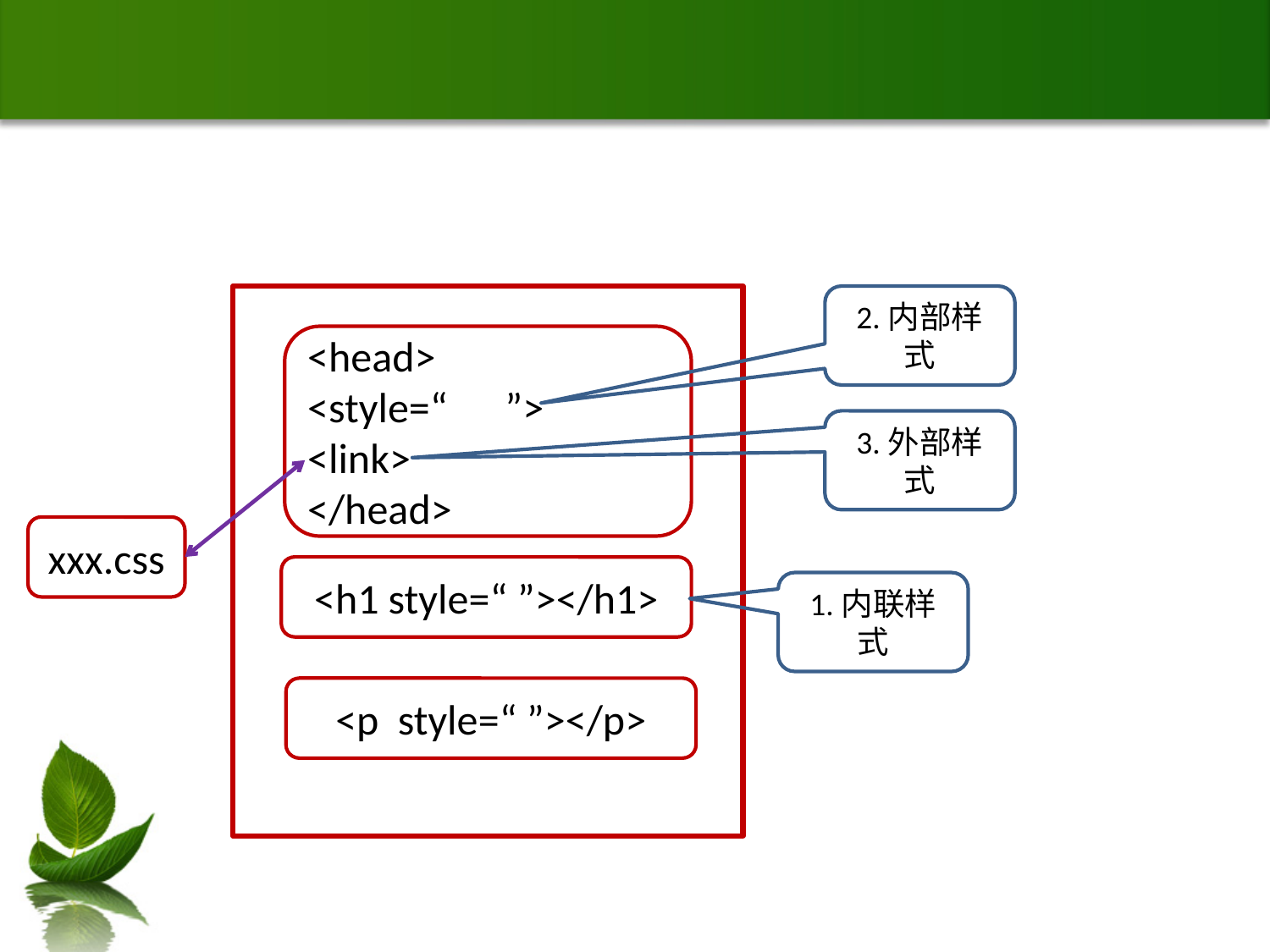

#
2.内部样式

<head>
<style=“      ”>
<link>
</head>
3.外部样式
xxx.css
<h1 style=“ ”></h1>
1.内联样式
<p  style=“ ”></p>